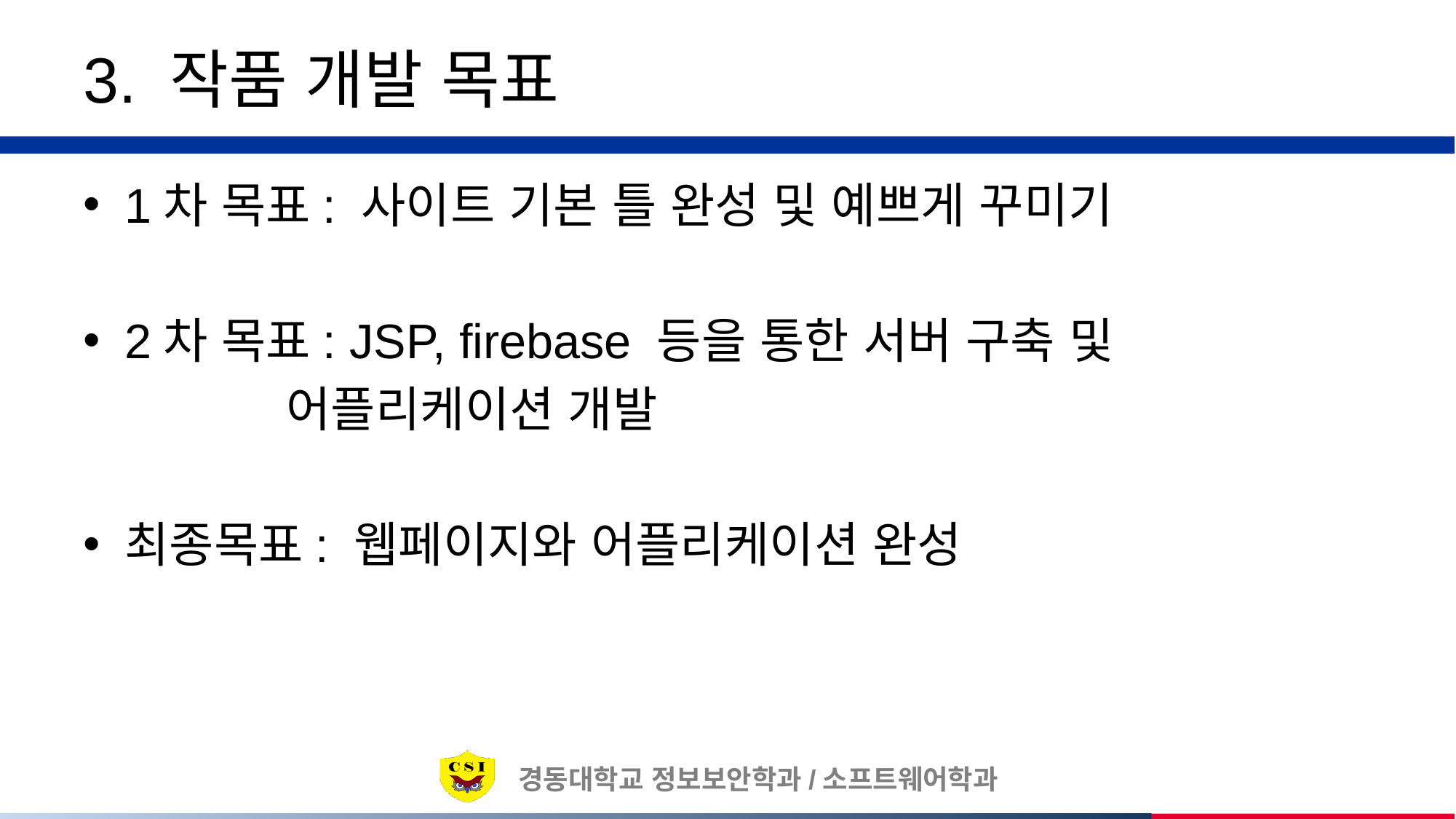

# 3. 작품 개발 목표
1차 목표: 사이트 기본 틀 완성 및 예쁘게 꾸미기

2차 목표: JSP, firebase 등을 통한 서버 구축 및
              어플리케이션 개발

최종목표: 웹페이지와 어플리케이션 완성